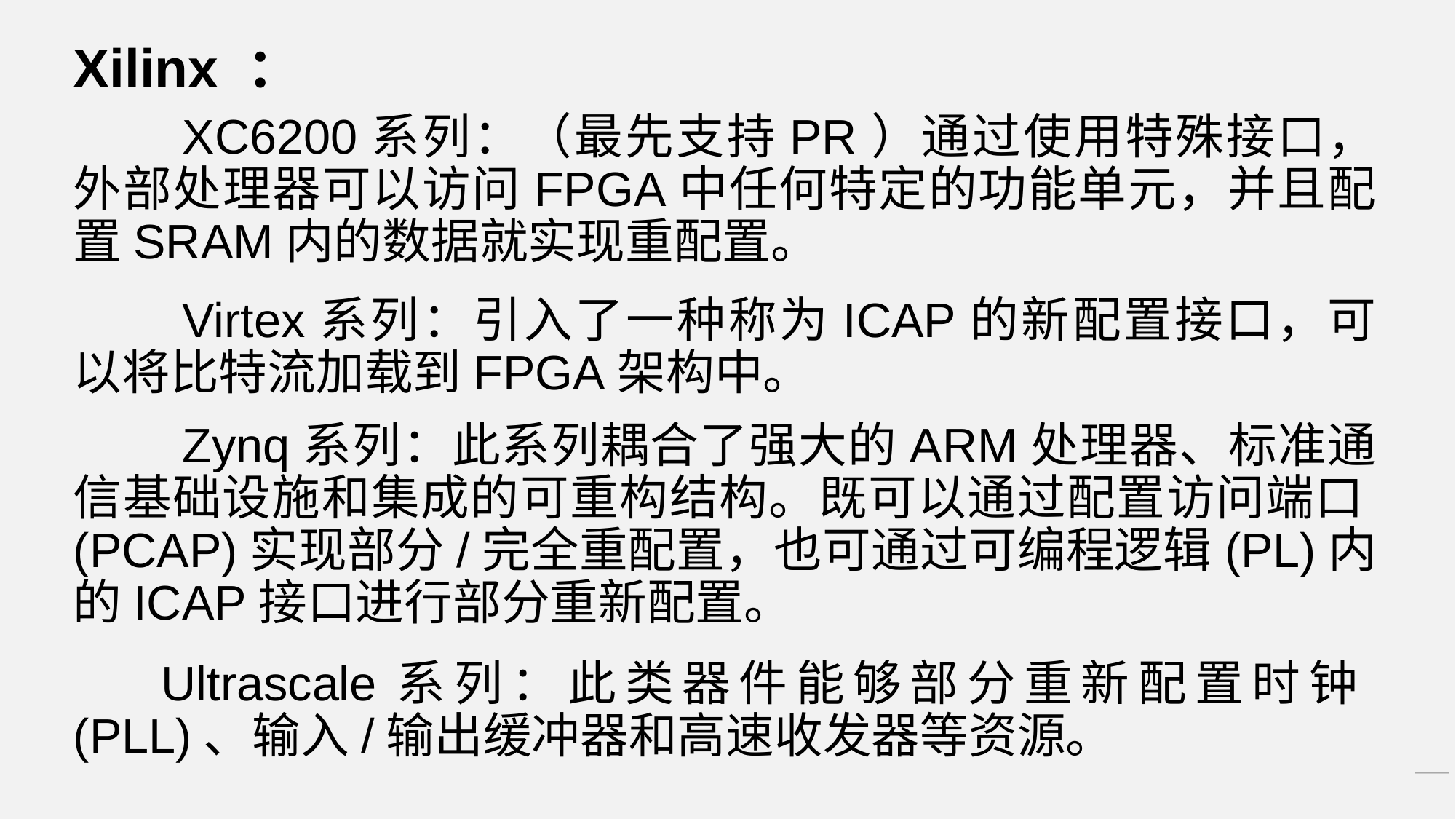

Xilinx ：
	XC6200系列：（最先支持PR）通过使用特殊接口，外部处理器可以访问FPGA中任何特定的功能单元，并且配置SRAM内的数据就实现重配置。
	Virtex系列：引入了一种称为ICAP的新配置接口，可以将比特流加载到FPGA架构中。
	Zynq系列：此系列耦合了强大的ARM处理器、标准通信基础设施和集成的可重构结构。既可以通过配置访问端口(PCAP)实现部分/完全重配置，也可通过可编程逻辑(PL)内的ICAP接口进行部分重新配置。
    Ultrascale系列：此类器件能够部分重新配置时钟(PLL)、输入/输出缓冲器和高速收发器等资源。